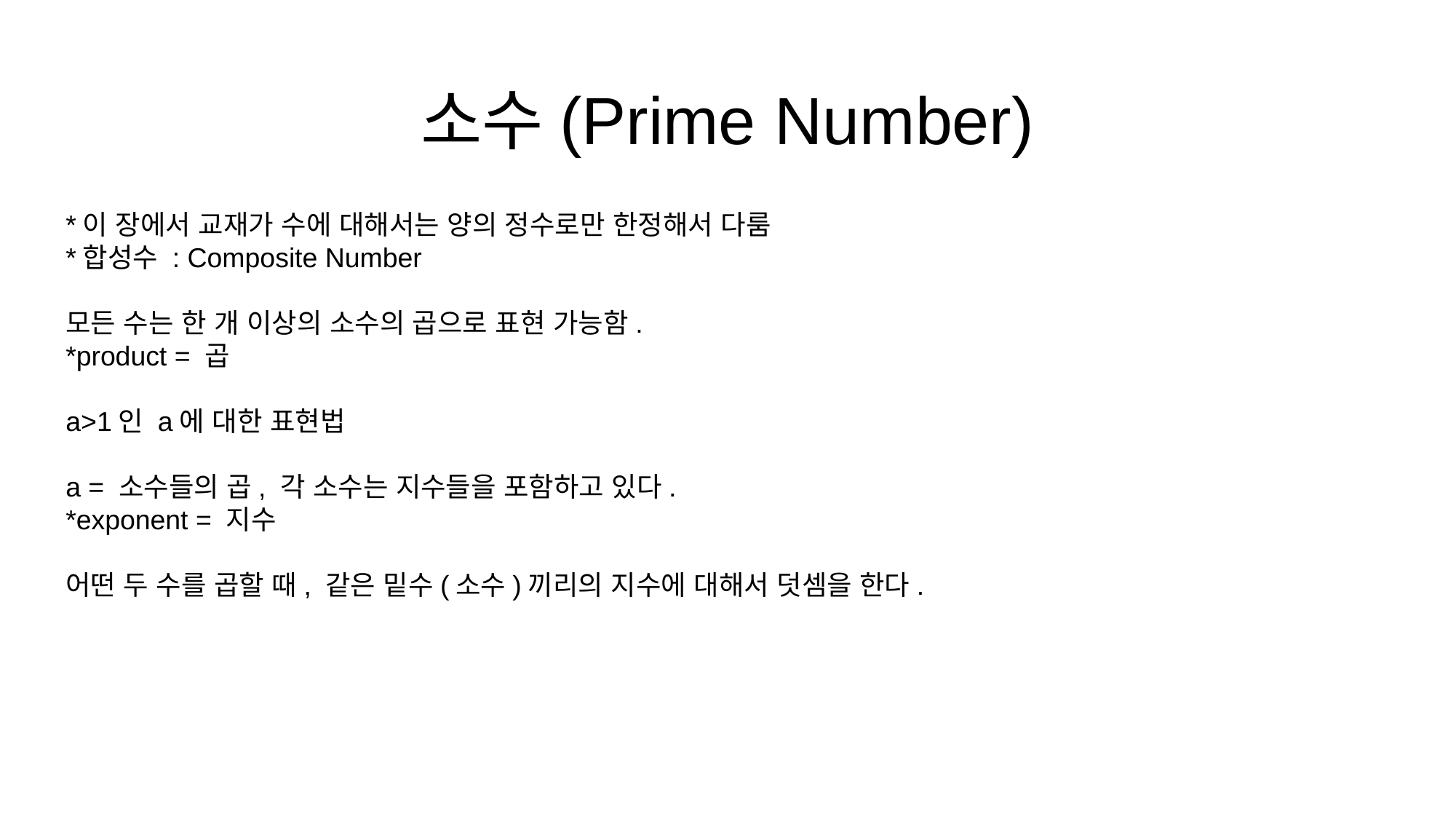

# 소수(Prime Number)
*이 장에서 교재가 수에 대해서는 양의 정수로만 한정해서 다룸
*합성수 : Composite Number

모든 수는 한 개 이상의 소수의 곱으로 표현 가능함.
*product = 곱

a>1인 a에 대한 표현법

a = 소수들의 곱, 각 소수는 지수들을 포함하고 있다.
*exponent = 지수

어떤 두 수를 곱할 때, 같은 밑수(소수)끼리의 지수에 대해서 덧셈을 한다.